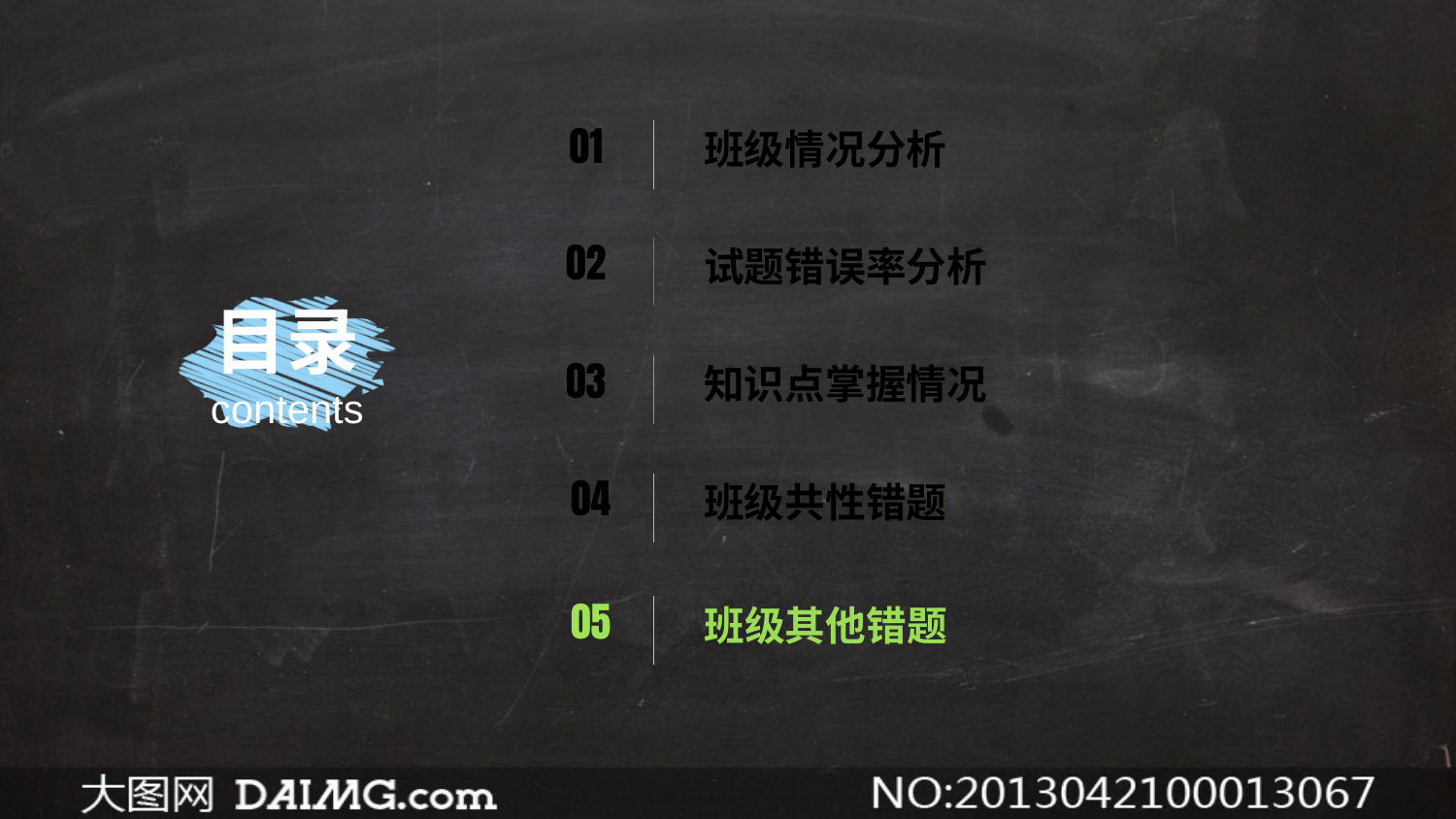

01
 班级情况分析
02
 试题错误率分析
目录
contents
03
 知识点掌握情况
04
 班级共性错题
05
 班级其他错题